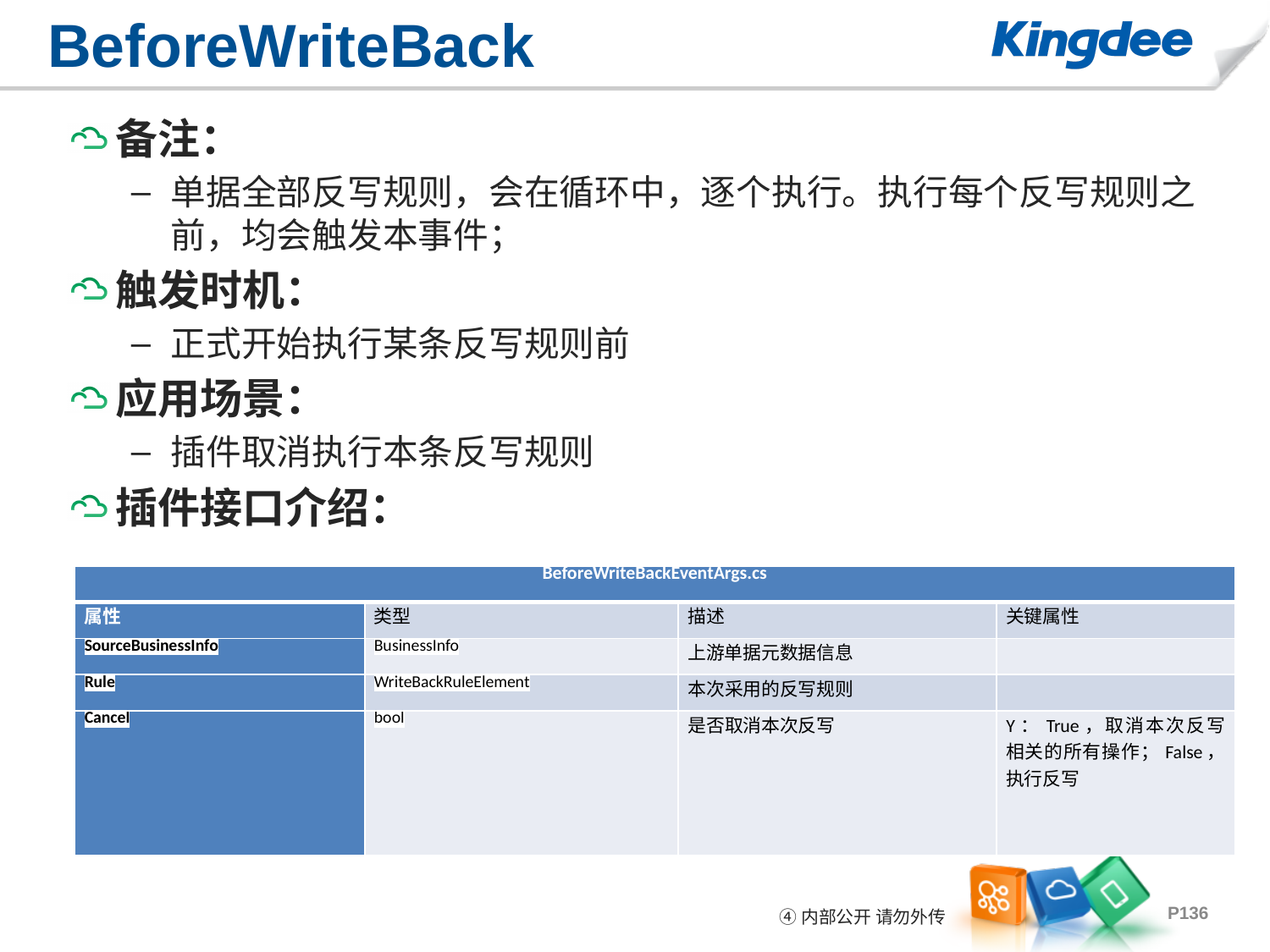

# BeforeWriteBack
备注：
单据全部反写规则，会在循环中，逐个执行。执行每个反写规则之前，均会触发本事件；
触发时机：
正式开始执行某条反写规则前
应用场景：
插件取消执行本条反写规则
插件接口介绍：

| BeforeWriteBackEventArgs.cs |  |  |  |
| --- | --- | --- | --- |
| 属性 | 类型 | 描述 | 关键属性 |
| SourceBusinessInfo | BusinessInfo | 上游单据元数据信息 |  |
| Rule | WriteBackRuleElement | 本次采用的反写规则 |  |
| Cancel | bool | 是否取消本次反写 | Y：True，取消本次反写相关的所有操作；False，执行反写 |